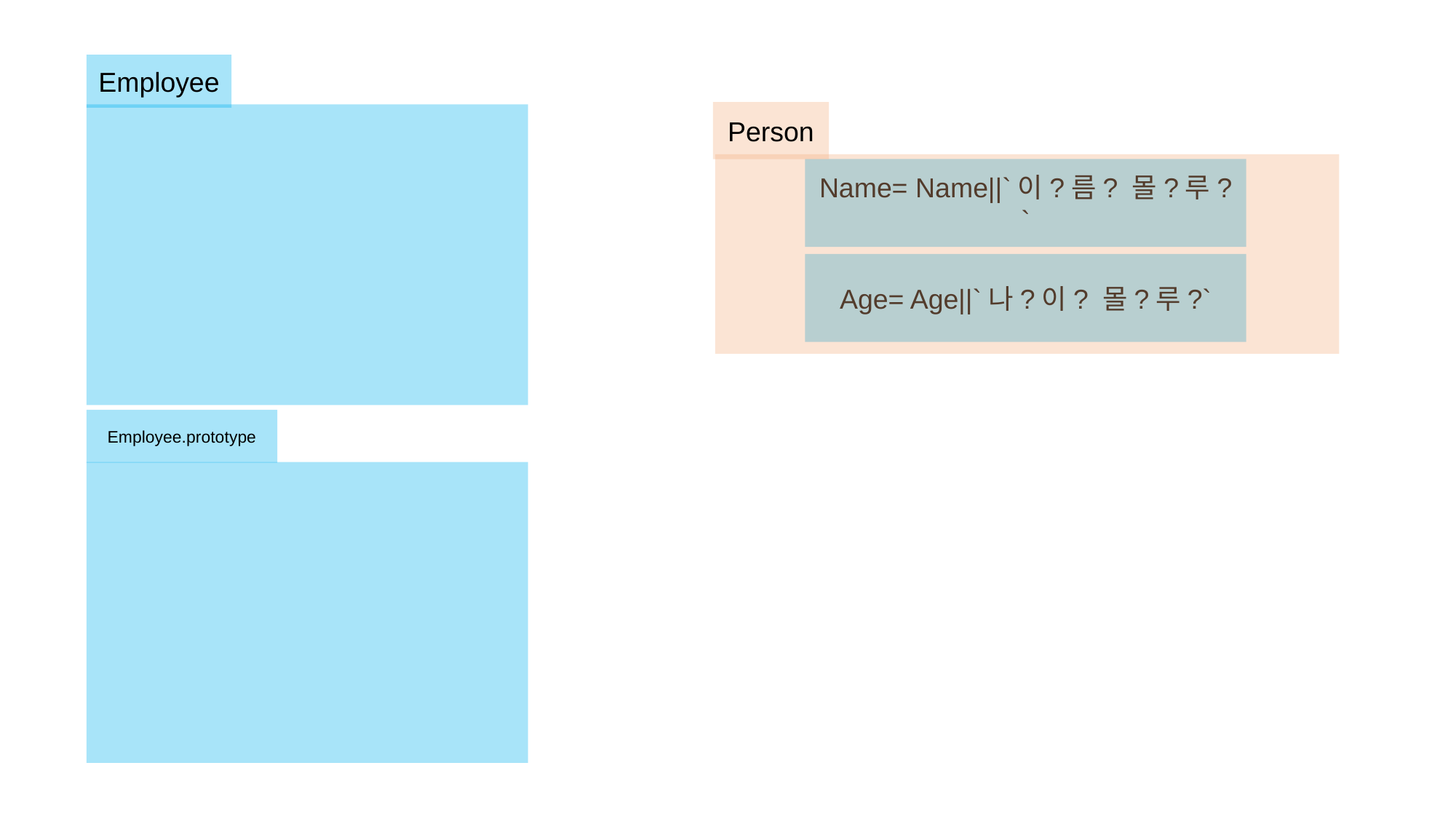

Employee
Person

Name= Name||`이?름? 몰?루?`
Age= Age||`나?이? 몰?루?`
Employee.prototype